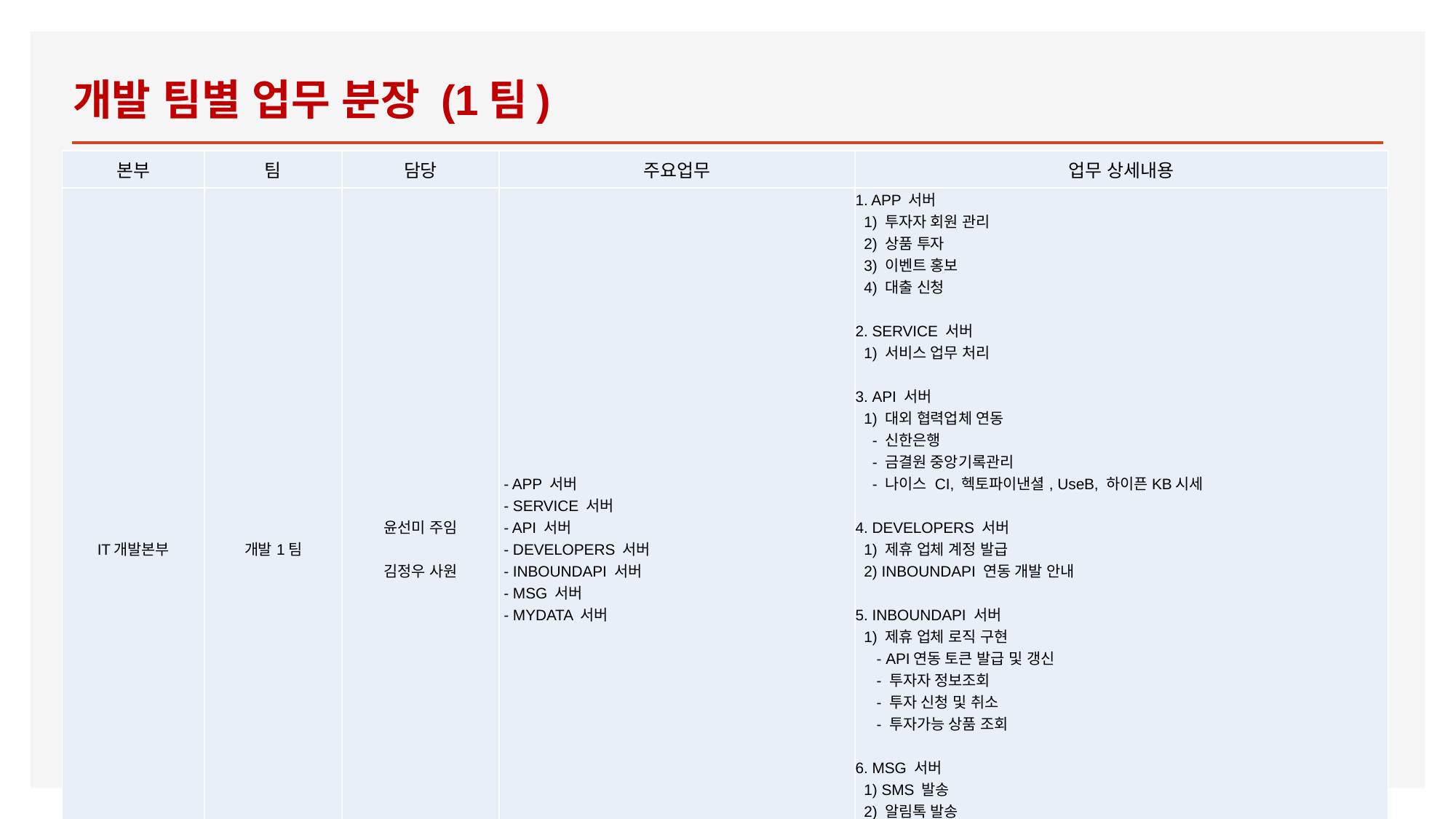

# 개발 팀별 업무 분장 (1팀)
| 본부 | 팀 | 담당 | 주요업무 | 업무 상세내용 |
| --- | --- | --- | --- | --- |
| IT개발본부 | 개발1팀 | 윤선미 주임 김정우 사원 | - APP 서버 - SERVICE 서버 - API 서버 - DEVELOPERS 서버 - INBOUNDAPI 서버 - MSG 서버 - MYDATA 서버 | 1. APP 서버 1) 투자자 회원 관리 2) 상품 투자 3) 이벤트 홍보 4) 대출 신청 2. SERVICE 서버 1) 서비스 업무 처리 3. API 서버 1) 대외 협력업체 연동 - 신한은행 - 금결원 중앙기록관리 - 나이스 CI, 헥토파이낸셜, UseB, 하이픈KB시세 4. DEVELOPERS 서버 1) 제휴 업체 계정 발급 2) INBOUNDAPI 연동 개발 안내 5. INBOUNDAPI 서버 1) 제휴 업체 로직 구현 - API연동 토큰 발급 및 갱신 - 투자자 정보조회 - 투자 신청 및 취소 - 투자가능 상품 조회 6. MSG 서버 1) SMS 발송 2) 알림톡 발송 3) 세금계산서 발행 7. MYDATA 서버 1) 금융결제원 MYDATA 응답 |